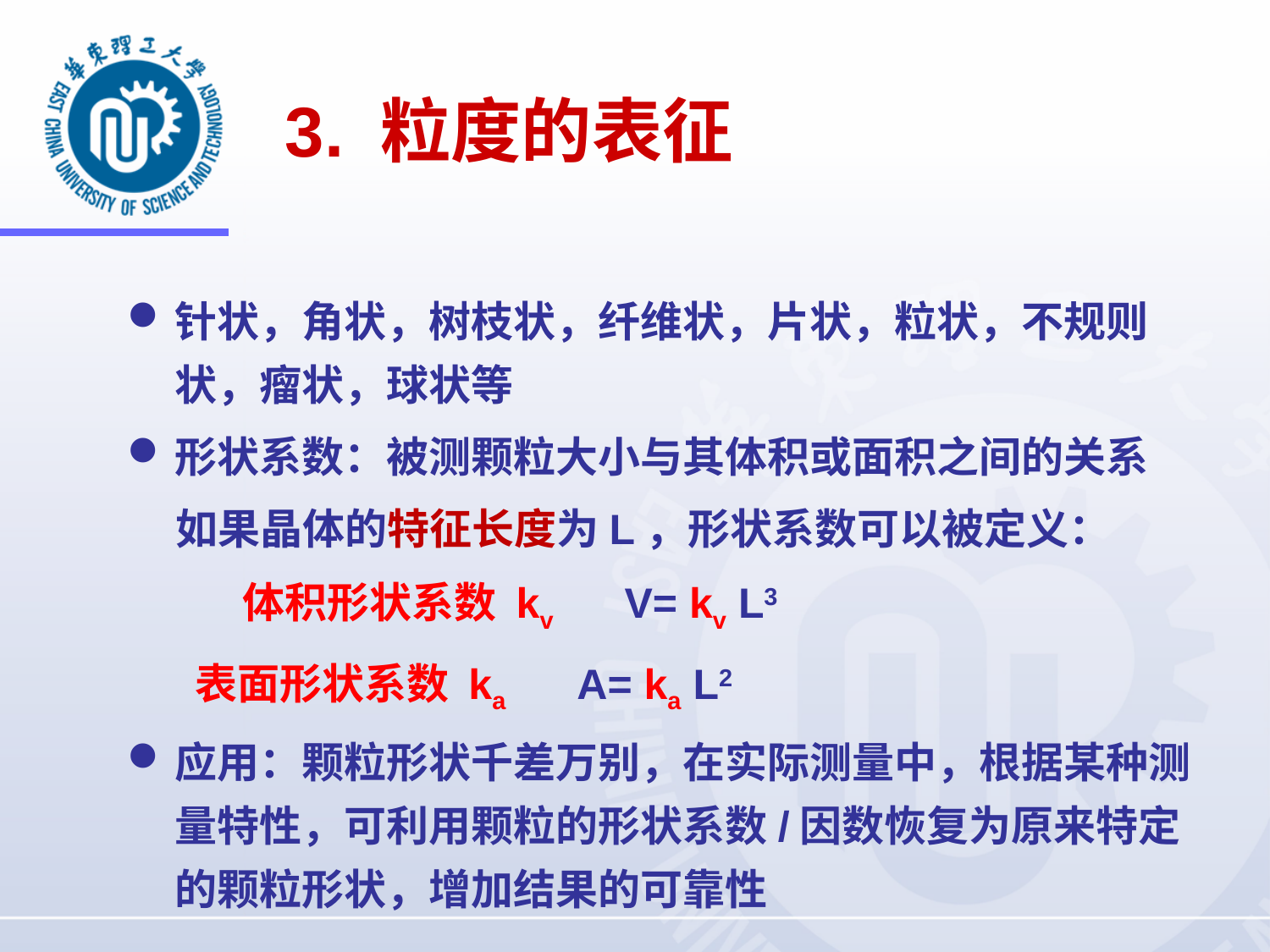

3. 粒度的表征
针状，角状，树枝状，纤维状，片状，粒状，不规则状，瘤状，球状等
形状系数：被测颗粒大小与其体积或面积之间的关系
    如果晶体的特征长度为L，形状系数可以被定义：
           体积形状系数 kv      V= kv L3
      表面形状系数 ka      A= ka L2
应用：颗粒形状千差万别，在实际测量中，根据某种测量特性，可利用颗粒的形状系数/因数恢复为原来特定的颗粒形状，增加结果的可靠性